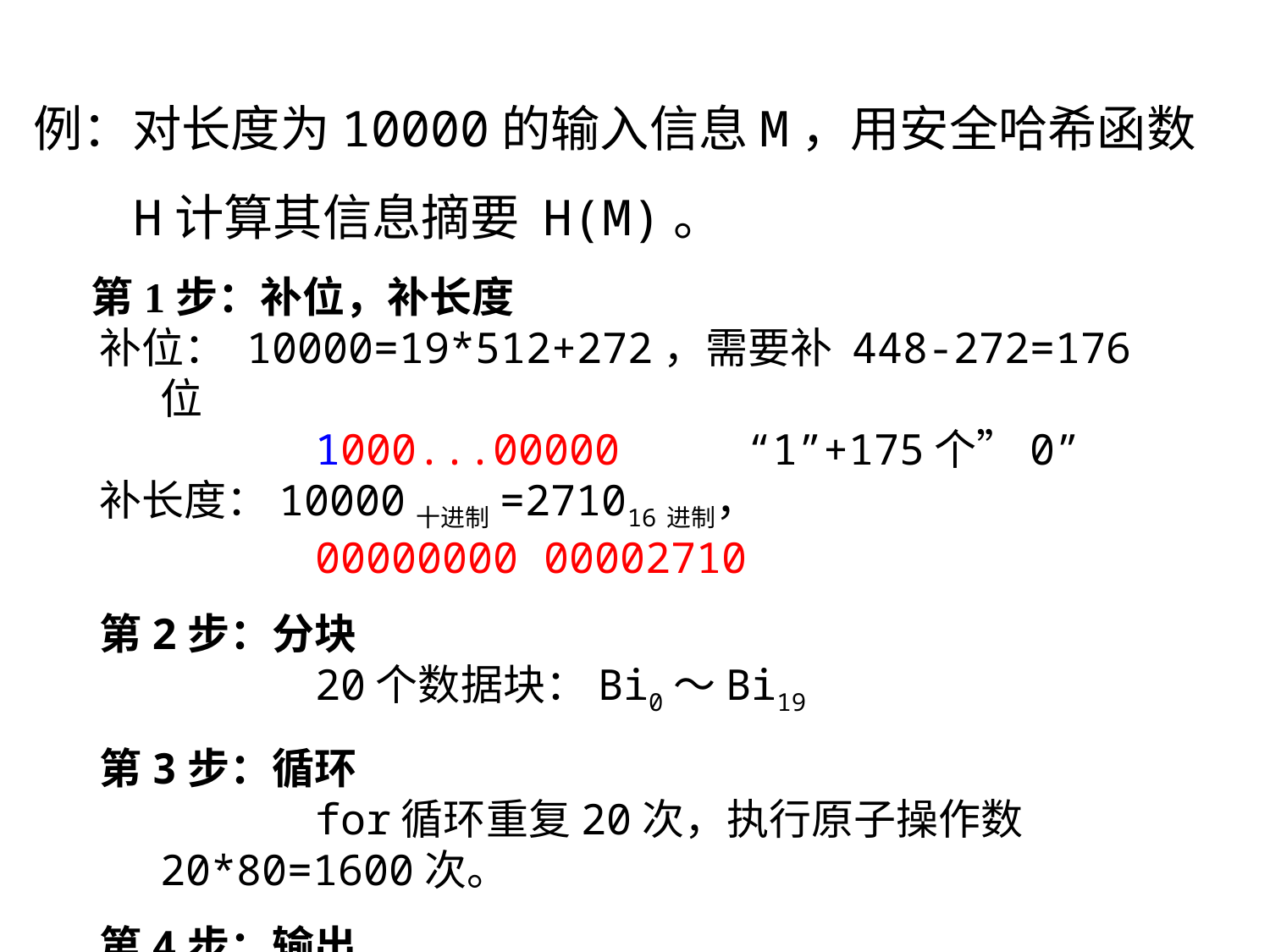

例：对长度为10000的输入信息M，用安全哈希函数H计算其信息摘要 H(M)。
     第1步：补位，补长度
   补位： 10000=19*512+272，需要补 448-272=176 位
          1000...00000     “1”+175个”0”
   补长度：10000十进制=271016进制，
          00000000 00002710
   第2步：分块
          20个数据块：Bi0～Bi19
   第3步：循环
          for循环重复20次，执行原子操作数20*80=1600次。
   第4步：输出
          最终得到长度为160位的信息摘要H(M)。